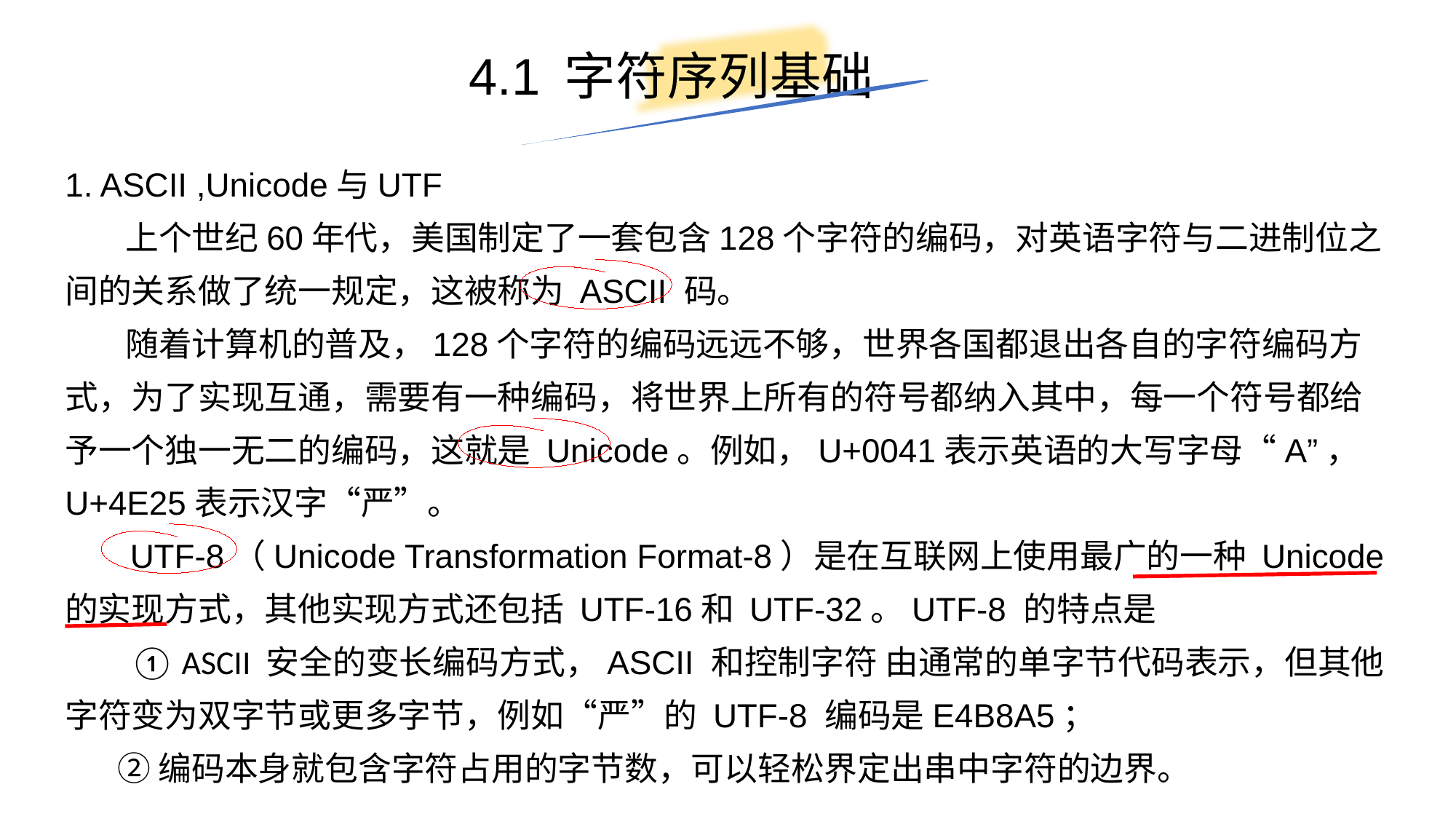

# 4.1 字符序列基础

1. ASCII ,Unicode与UTF
       上个世纪60年代，美国制定了一套包含128个字符的编码，对英语字符与二进制位之间的关系做了统一规定，这被称为 ASCII 码。
       随着计算机的普及，128个字符的编码远远不够，世界各国都退出各自的字符编码方式，为了实现互通，需要有一种编码，将世界上所有的符号都纳入其中，每一个符号都给予一个独一无二的编码，这就是 Unicode。例如，U+0041表示英语的大写字母“A”，U+4E25表示汉字“严”。
       UTF-8（Unicode Transformation Format-8）是在互联网上使用最广的一种 Unicode 的实现方式，其他实现方式还包括 UTF-16和 UTF-32。UTF-8 的特点是
       ① ASCII 安全的变长编码方式，ASCII 和控制字符 由通常的单字节代码表示，但其他字符变为双字节或更多字节，例如“严”的 UTF-8 编码是E4B8A5；
       ②编码本身就包含字符占用的字节数，可以轻松界定出串中字符的边界。